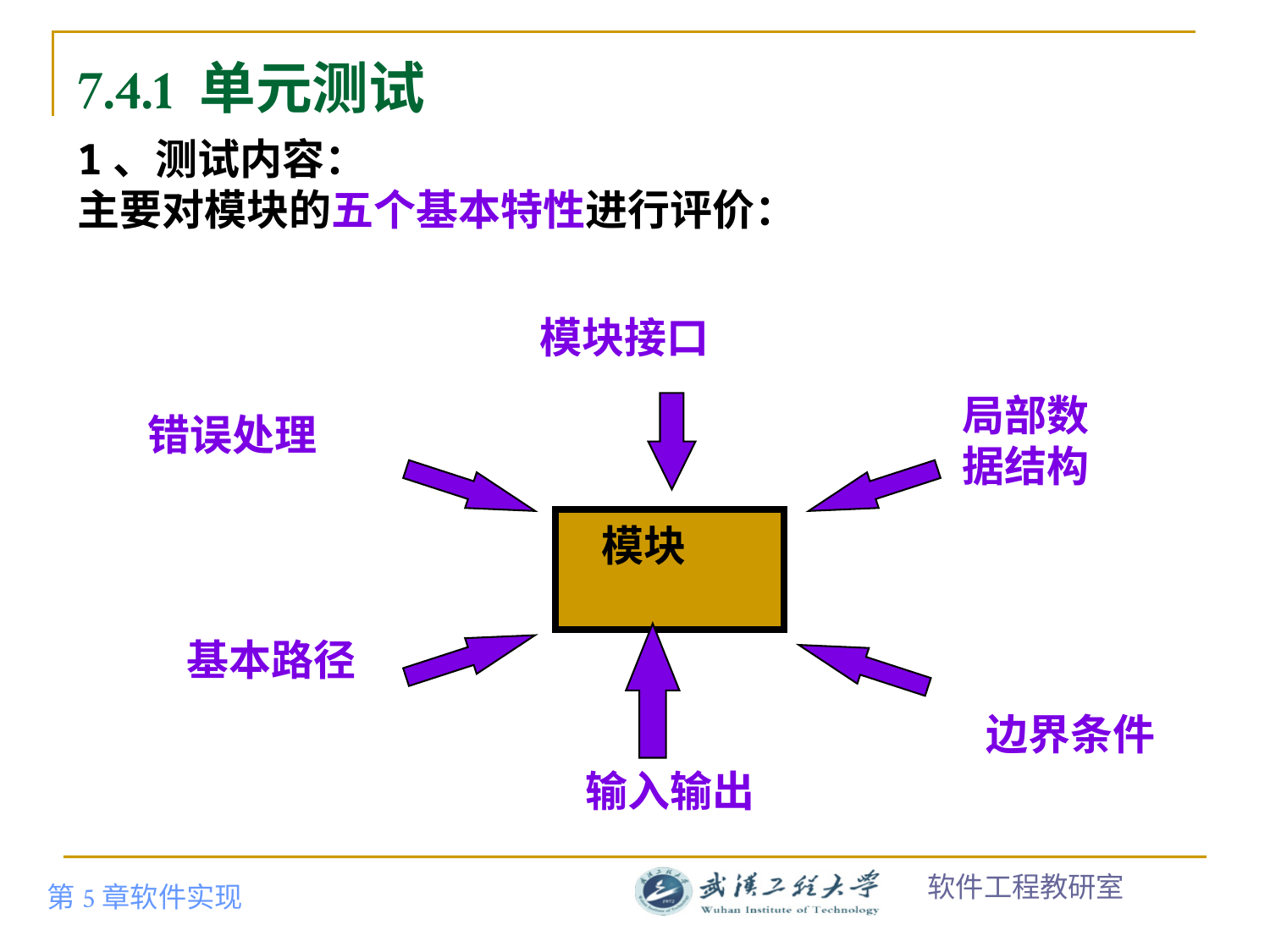

# 7.4.1 单元测试
1、测试内容：
主要对模块的五个基本特性进行评价：
模块接口
局部数
据结构
错误处理

模块
 基本路径

输入输出
边界条件